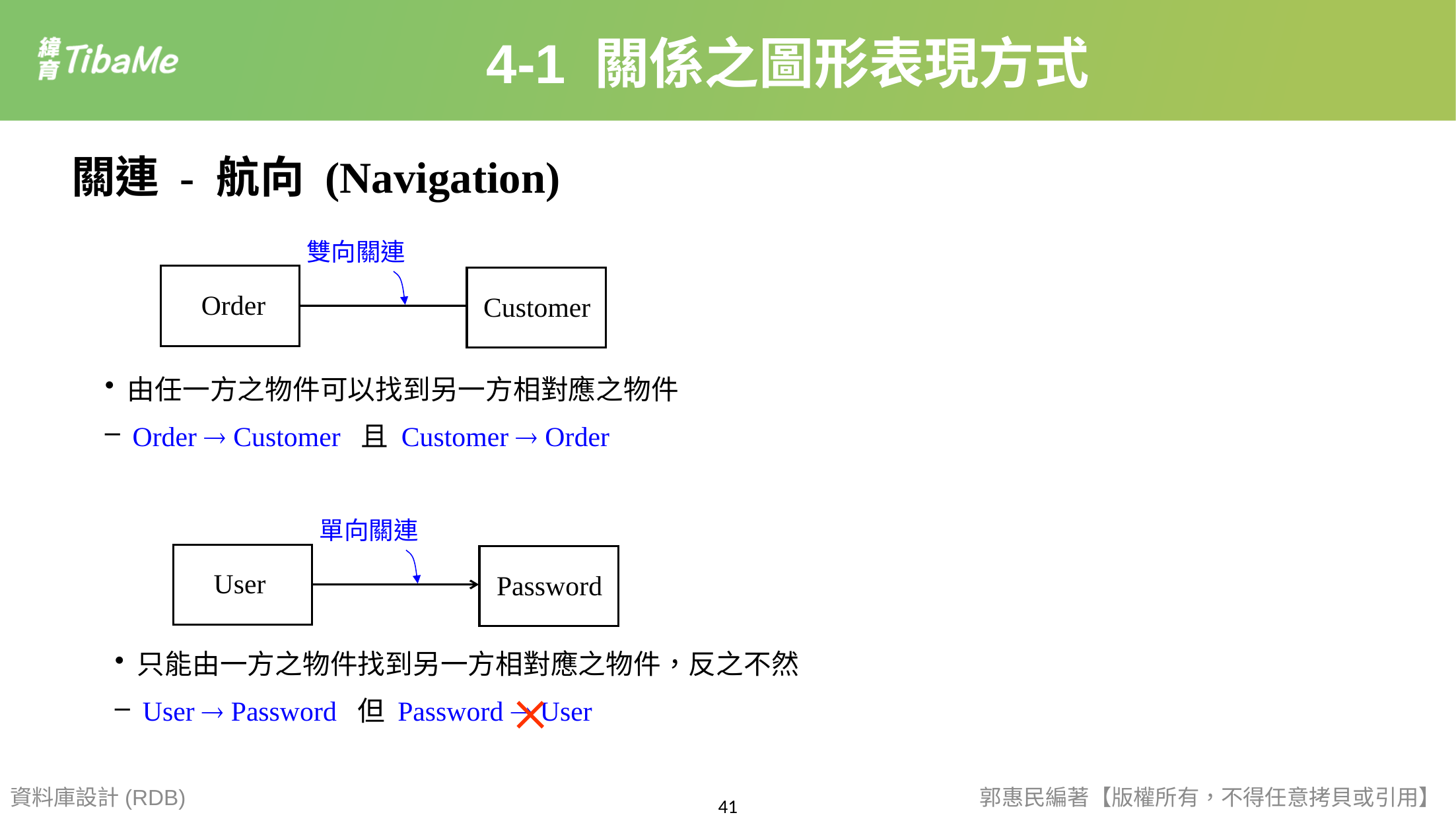

4-1 關係之圖形表現方式

關連 - 航向 (Navigation)

雙向關連

Order
Customer

 由任一方之物件可以找到另一方相對應之物件
 Order → Customer  且 Customer → Order
單向關連

User
Password

 只能由一方之物件找到另一方相對應之物件，反之不然
 User → Password  但 Password → User
×
資料庫設計(RDB)
郭惠民編著【版權所有，不得任意拷貝或引用】